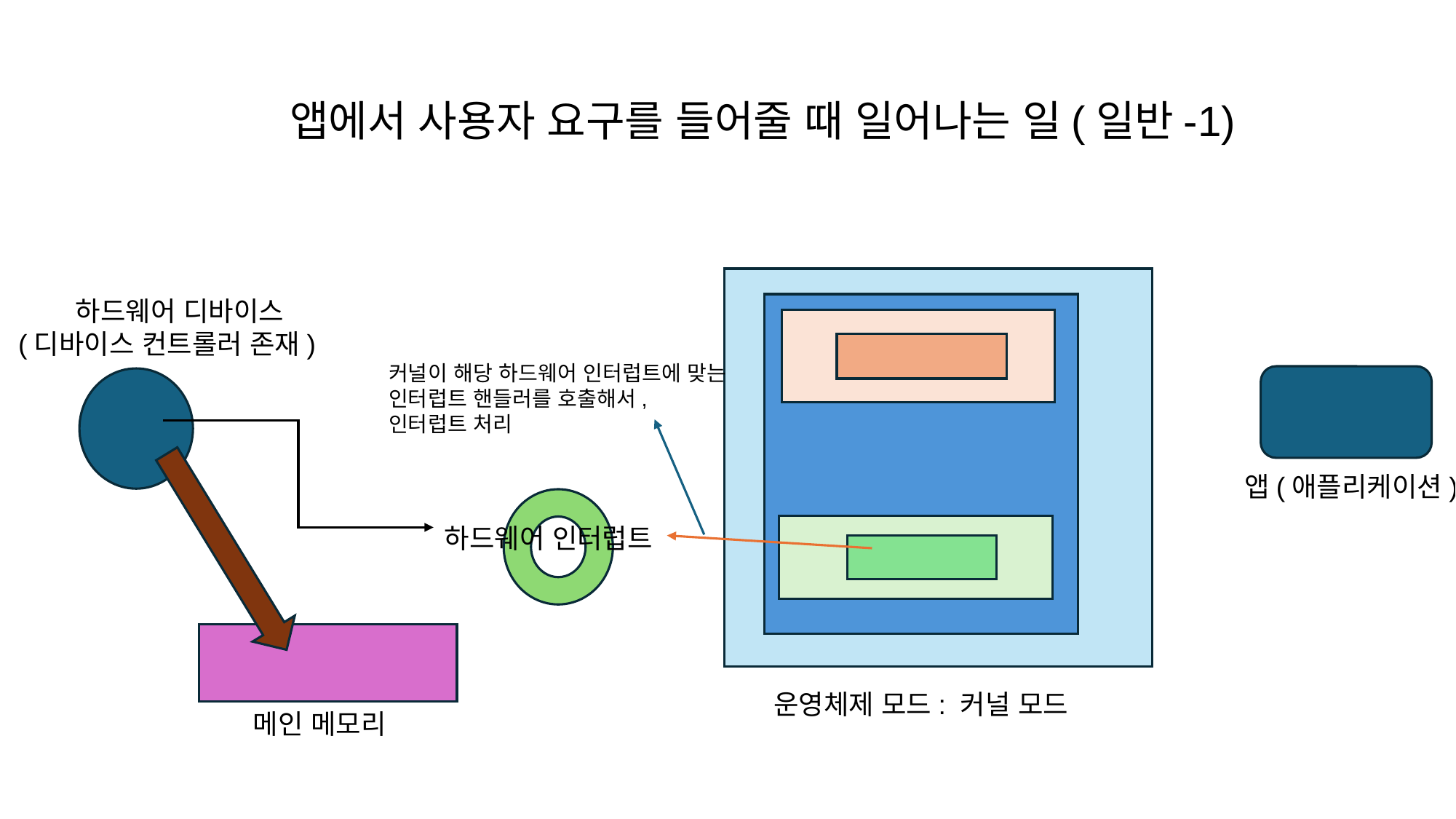

# 앱에서 사용자 요구를 들어줄 때 일어나는 일(일반-1)

하드웨어 디바이스
(디바이스 컨트롤러 존재)

커널이 해당 하드웨어 인터럽트에 맞는 인터럽트 핸들러를 호출해서, 인터럽트 처리

앱(애플리케이션)

하드웨어 인터럽트

운영체제 모드: 커널 모드
메인 메모리